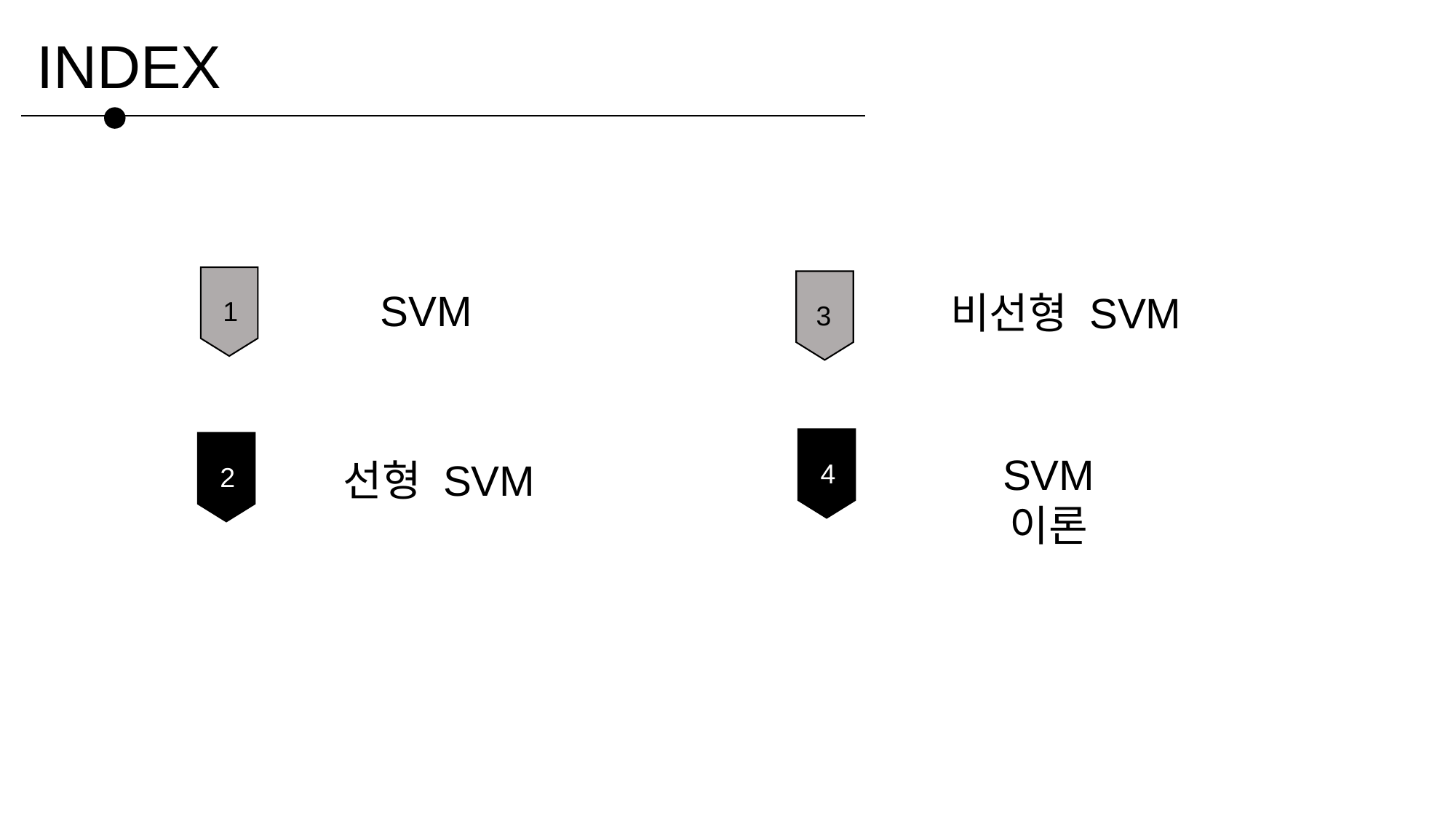

INDEX

SVM
비선형 SVM
1
3

SVM 이론
선형 SVM
4
2